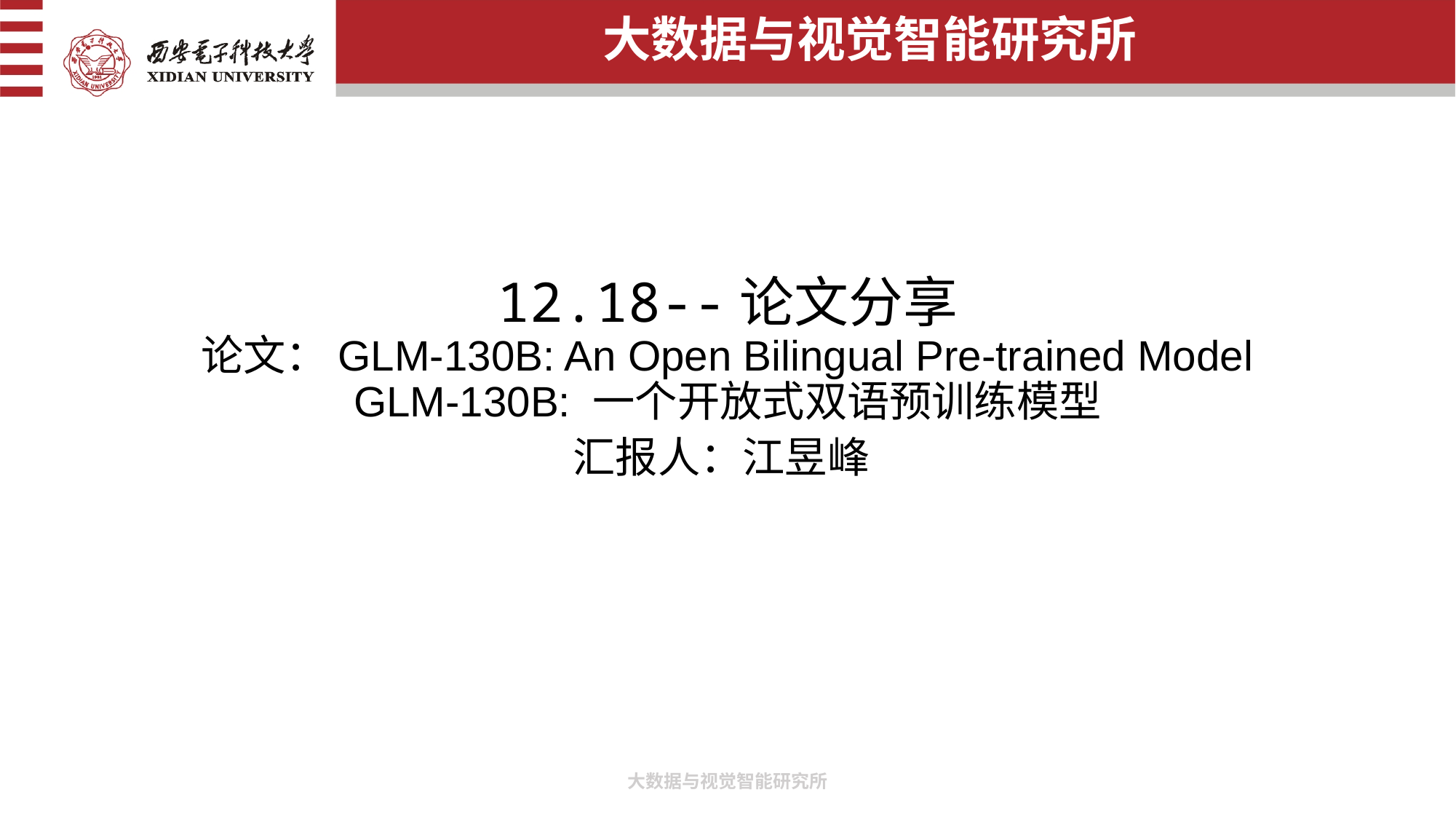

# 12.18--论文分享 论文：GLM-130B: An Open Bilingual Pre-trained Model GLM-130B: 一个开放式双语预训练模型 汇报人：江昱峰

大数据与视觉智能研究所
1